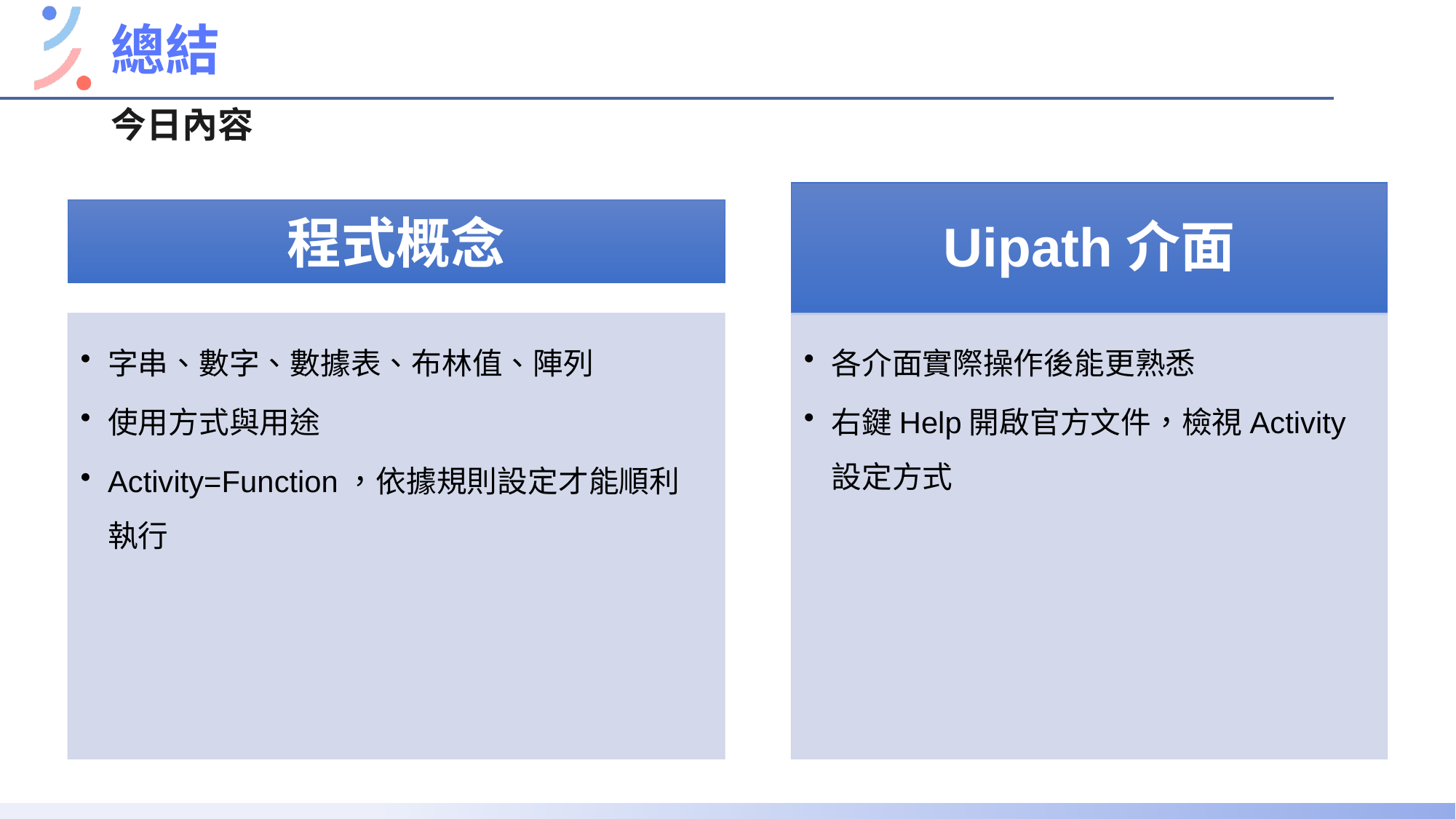

# 總結
今日內容
程式概念
字串、數字、數據表、布林值、陣列
使用方式與用途
Activity=Function，依據規則設定才能順利執行
Uipath介面
各介面實際操作後能更熟悉
右鍵Help開啟官方文件，檢視Activity設定方式